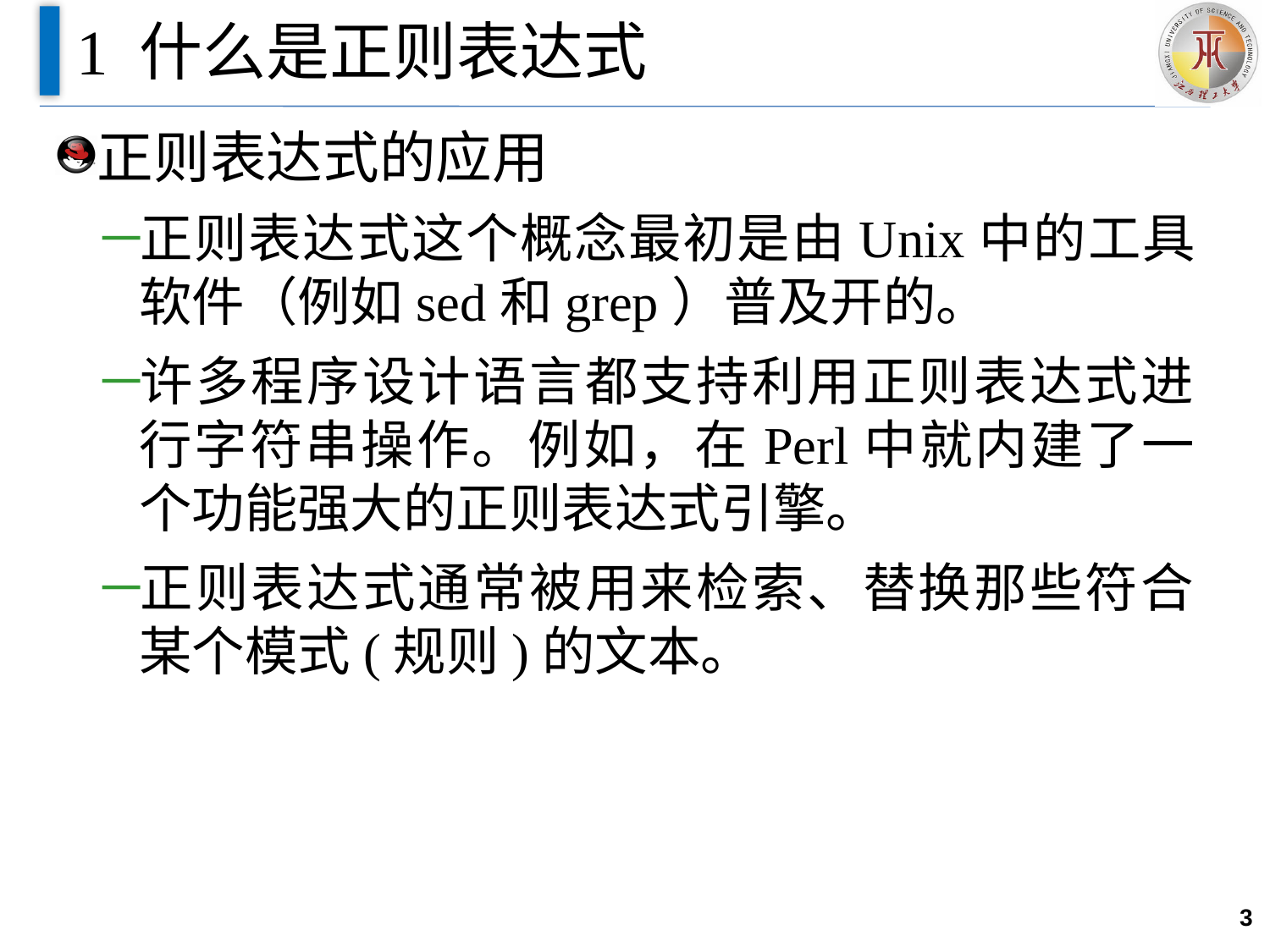

# 1 什么是正则表达式
正则表达式的应用
正则表达式这个概念最初是由Unix中的工具软件（例如sed和grep）普及开的。
许多程序设计语言都支持利用正则表达式进行字符串操作。例如，在Perl中就内建了一个功能强大的正则表达式引擎。
正则表达式通常被用来检索、替换那些符合某个模式(规则)的文本。

3